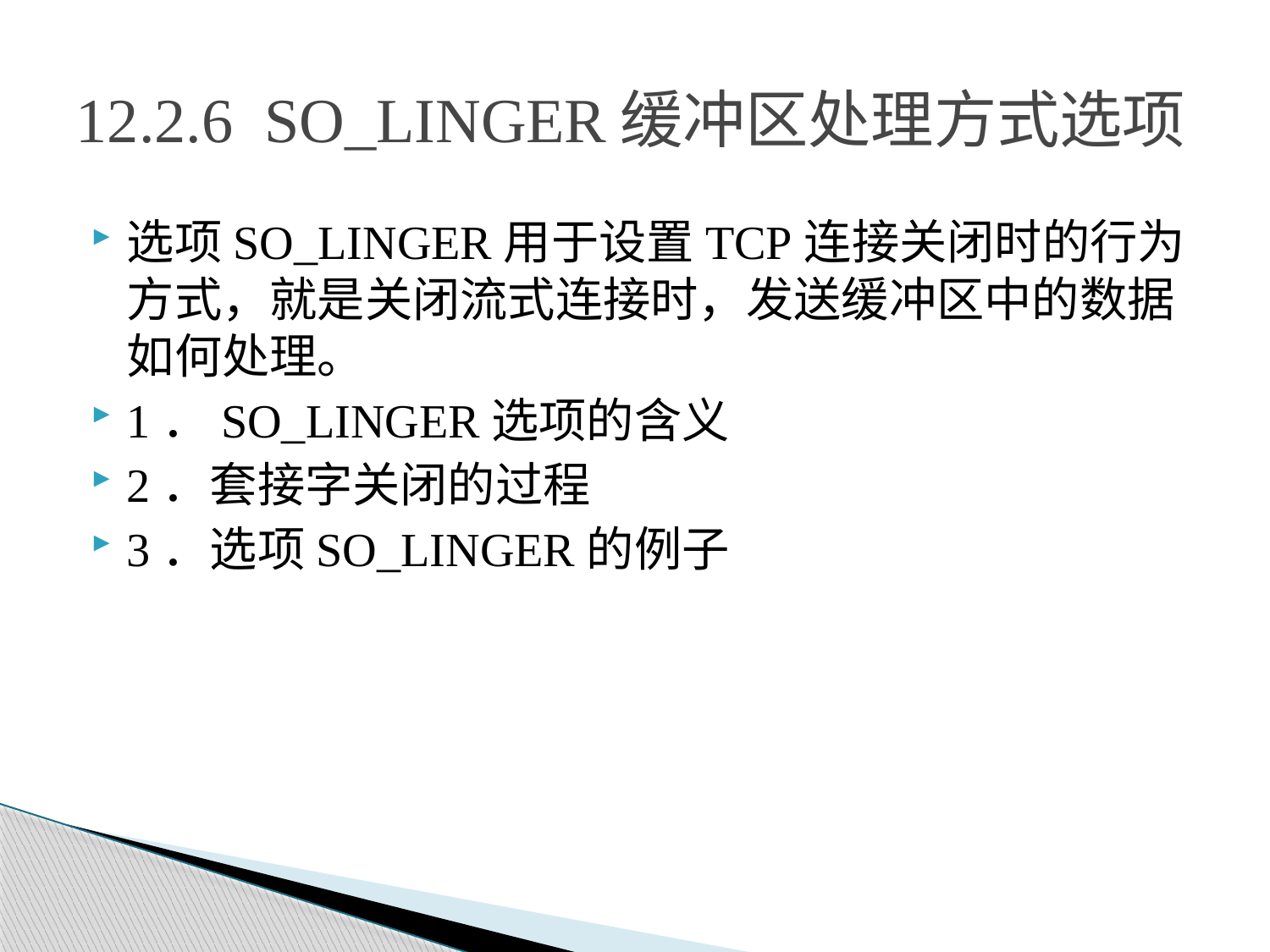

# 12.2.6  SO_LINGER缓冲区处理方式选项
选项SO_LINGER用于设置TCP连接关闭时的行为方式，就是关闭流式连接时，发送缓冲区中的数据如何处理。
1．SO_LINGER选项的含义
2．套接字关闭的过程
3．选项SO_LINGER的例子